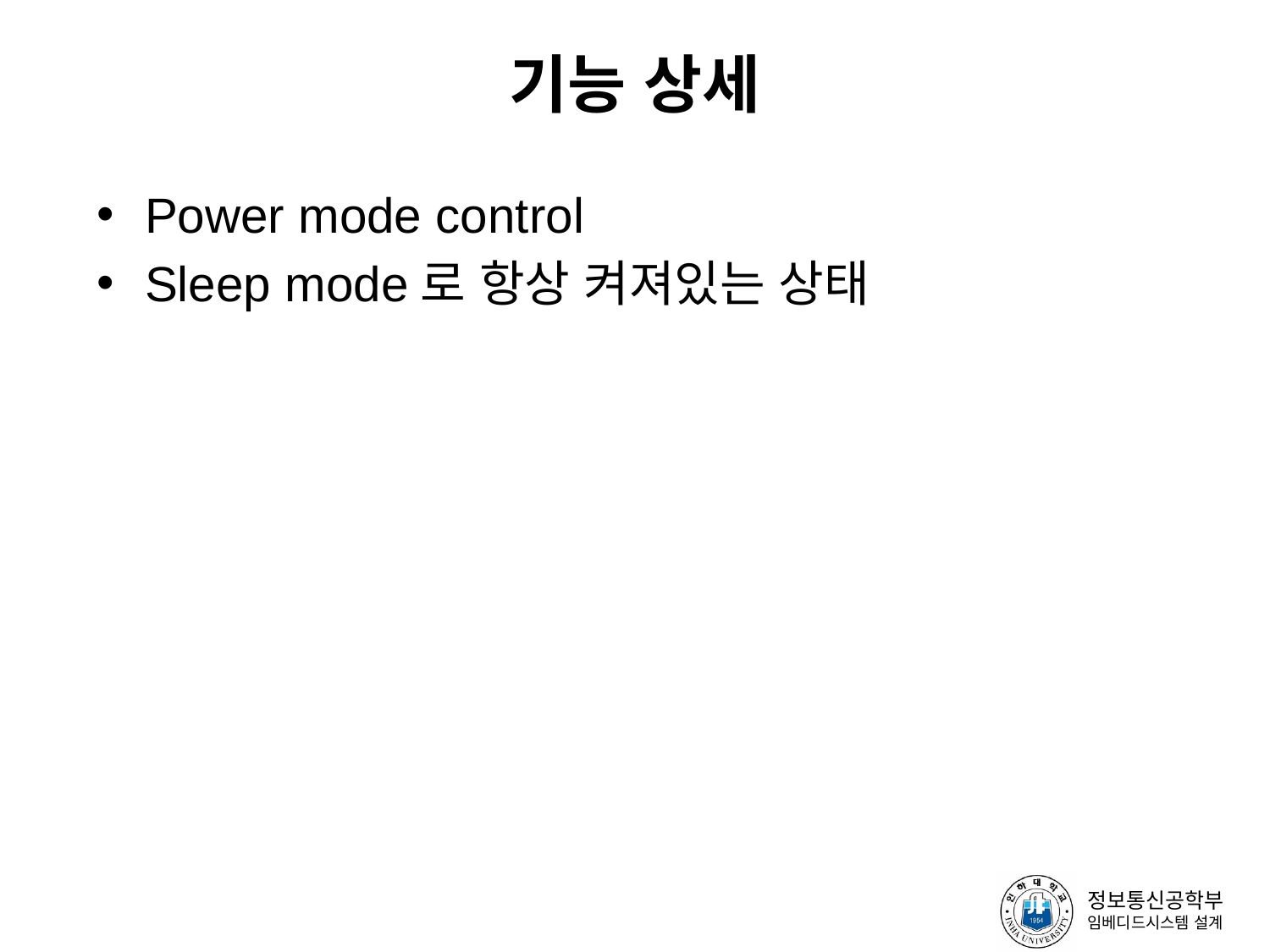

# 기능 상세

Power mode control
Sleep mode로 항상 켜져있는 상태